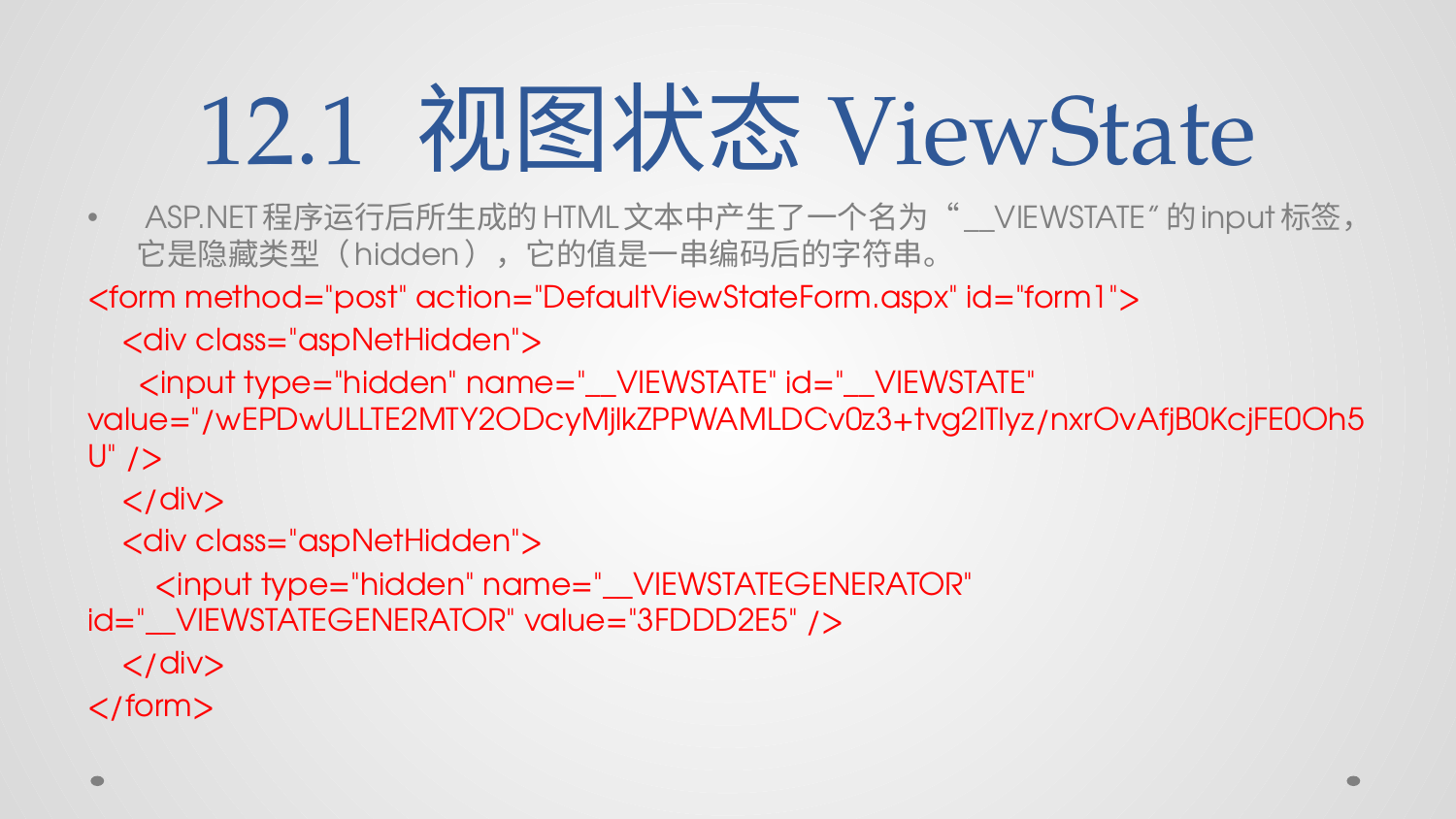

# 12.1 视图状态ViewState
 ASP.NET程序运行后所生成的HTML文本中产生了一个名为“__VIEWSTATE”的input标签，它是隐藏类型（hidden），它的值是一串编码后的字符串。
<form method="post" action="DefaultViewStateForm.aspx" id="form1">
    <div class="aspNetHidden">
      <input type="hidden" name="__VIEWSTATE" id="__VIEWSTATE" value="/wEPDwULLTE2MTY2ODcyMjlkZPPWAMLDCv0z3+tvg2ITIyz/nxrOvAfjB0KcjFE0Oh5U" />
    </div>
    <div class="aspNetHidden">
        <input type="hidden" name="__VIEWSTATEGENERATOR" id="__VIEWSTATEGENERATOR" value="3FDDD2E5" />
    </div>
</form>